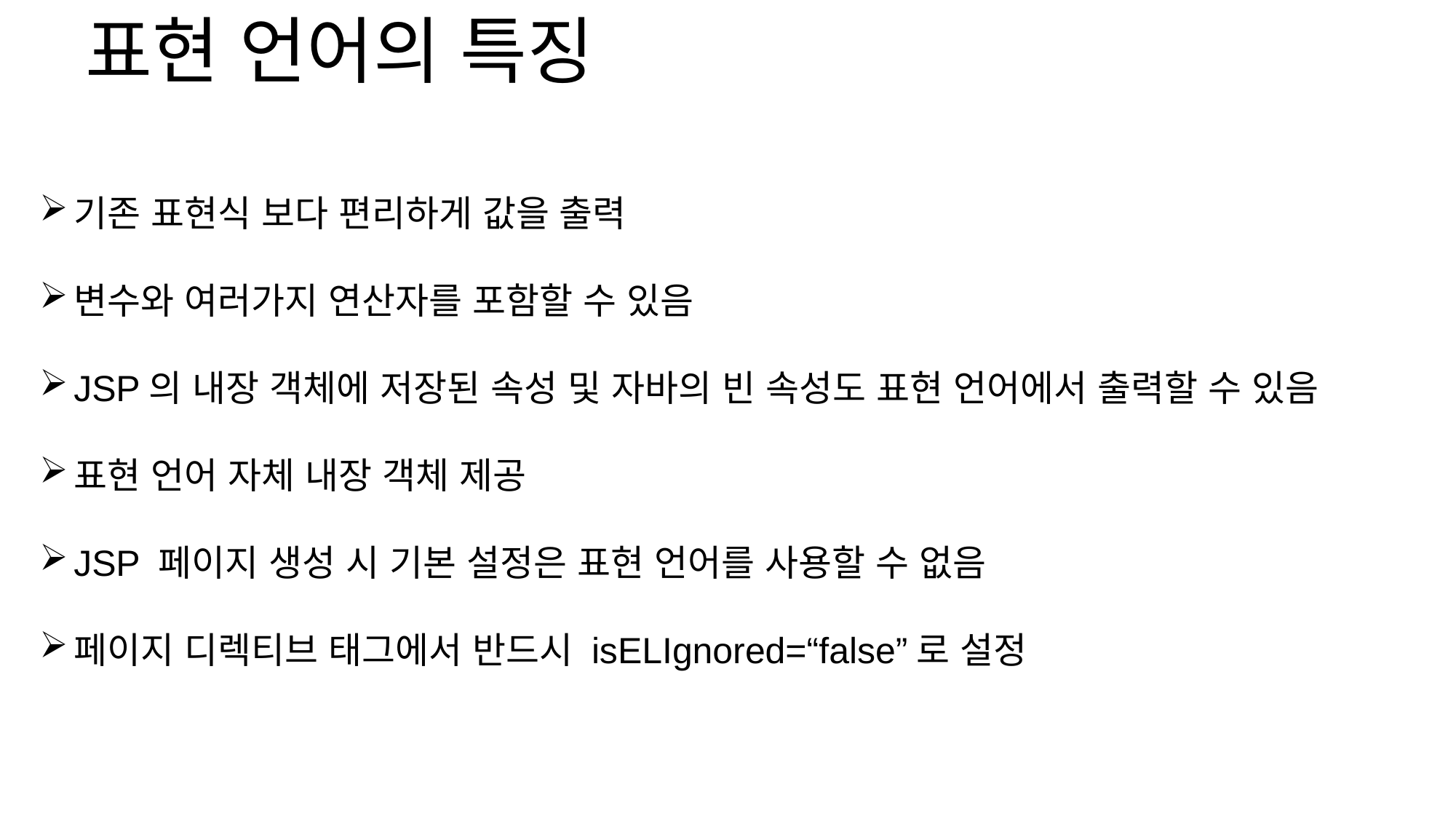

표현 언어의 특징
기존 표현식 보다 편리하게 값을 출력
변수와 여러가지 연산자를 포함할 수 있음
JSP의 내장 객체에 저장된 속성 및 자바의 빈 속성도 표현 언어에서 출력할 수 있음
표현 언어 자체 내장 객체 제공
JSP 페이지 생성 시 기본 설정은 표현 언어를 사용할 수 없음
페이지 디렉티브 태그에서 반드시 isELIgnored=“false”로 설정